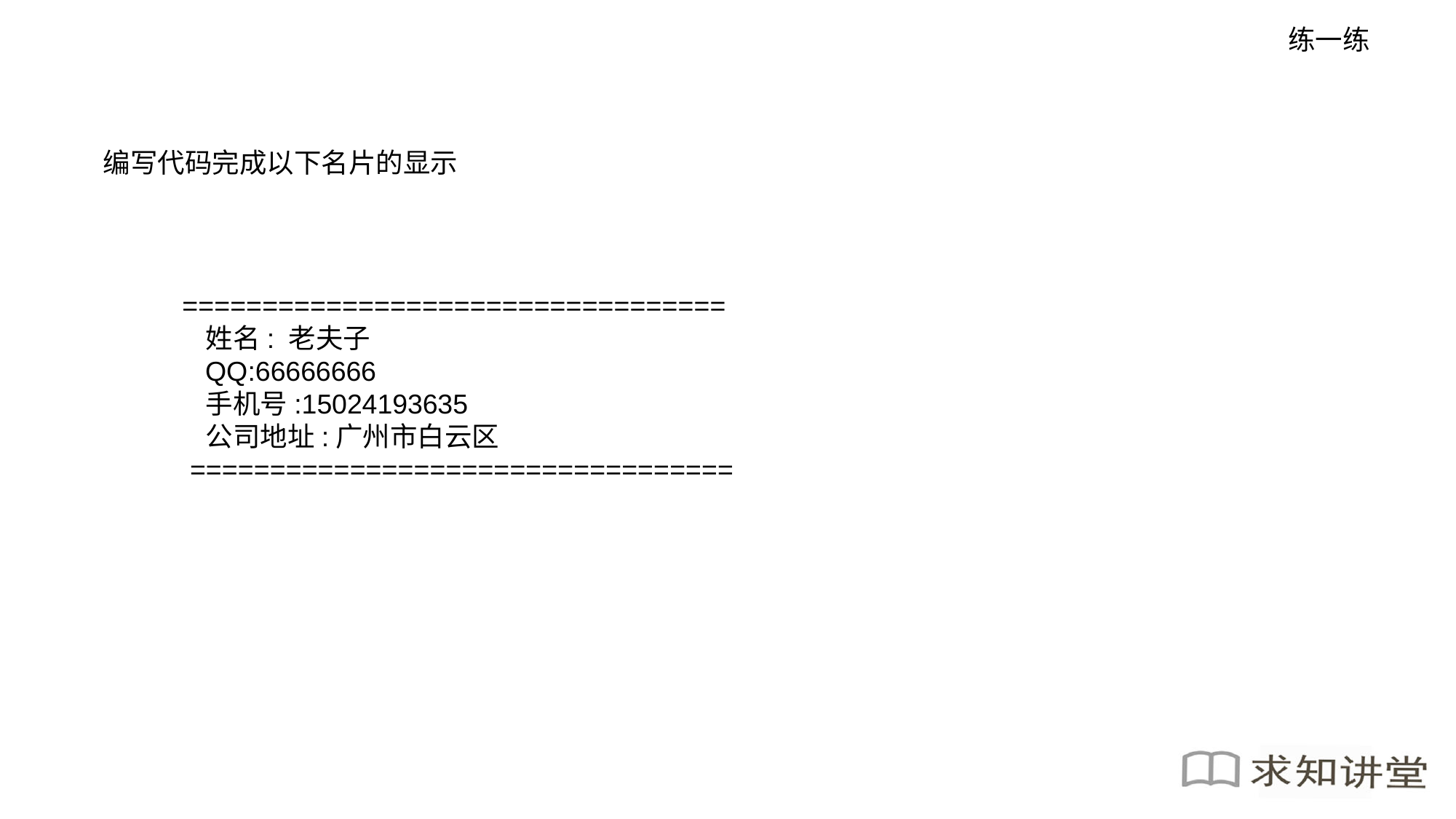

练一练
编写代码完成以下名片的显示
 ==================================
    姓名: 老夫子
    QQ:66666666
    手机号:15024193635
    公司地址:广州市白云区
  ==================================